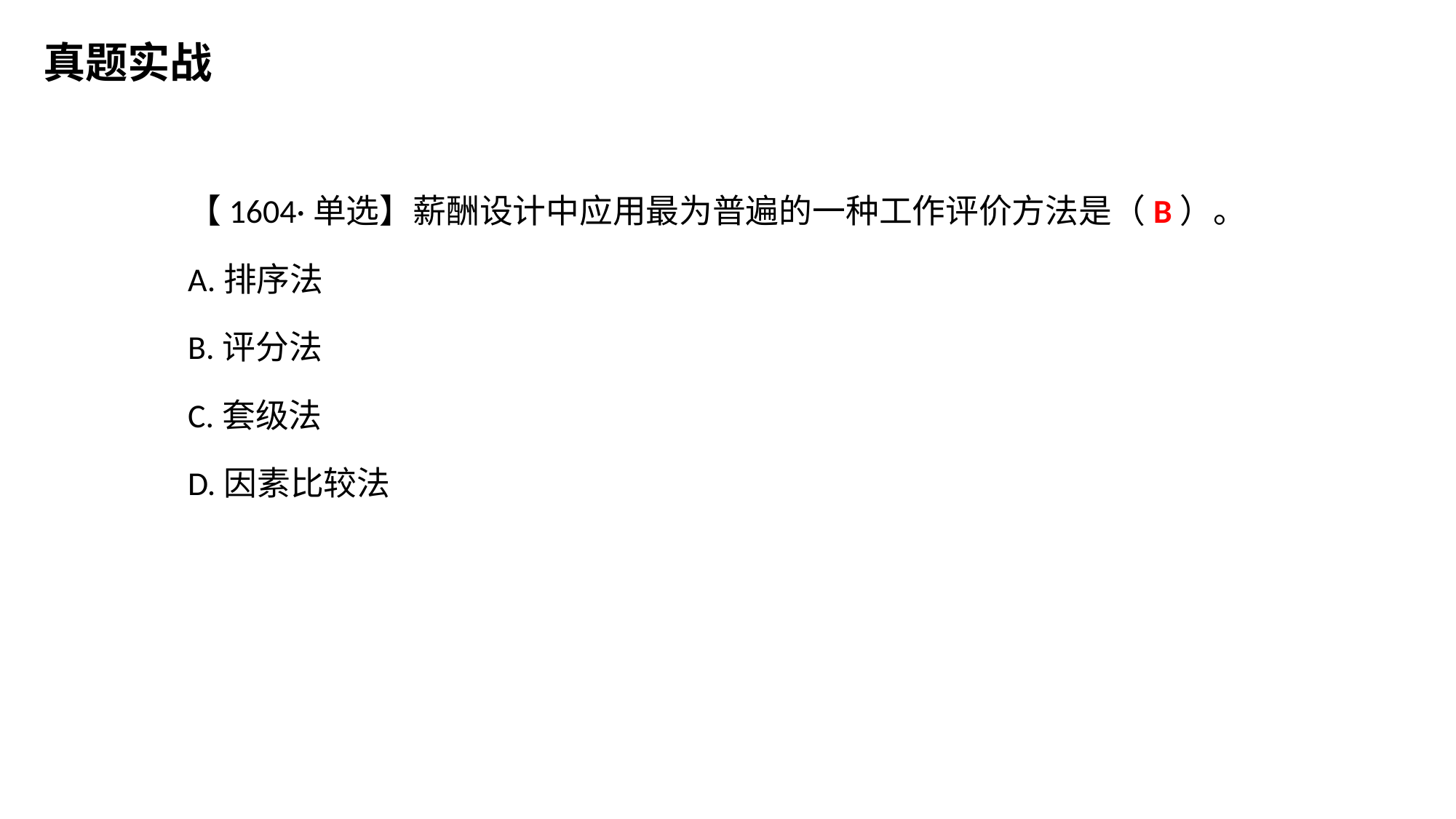

真题实战
【1604·单选】薪酬设计中应用最为普遍的一种工作评价方法是（B）。
A.排序法
B.评分法
C.套级法
D.因素比较法